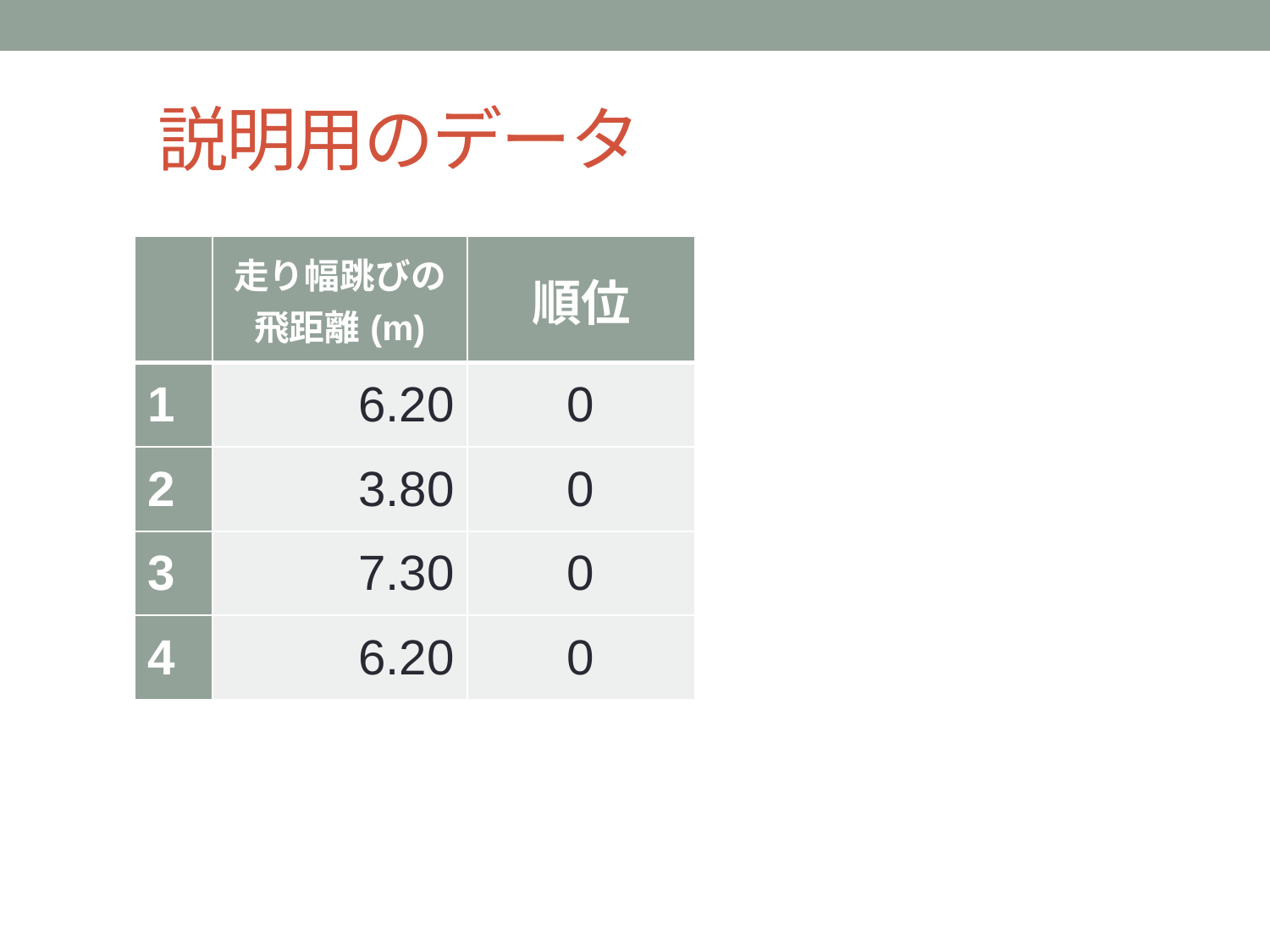

# 説明用のデータ
|  | 走り幅跳びの 飛距離(m) | 順位 |
| --- | --- | --- |
| 1 | 6.20 | 0 |
| 2 | 3.80 | 0 |
| 3 | 7.30 | 0 |
| 4 | 6.20 | 0 |